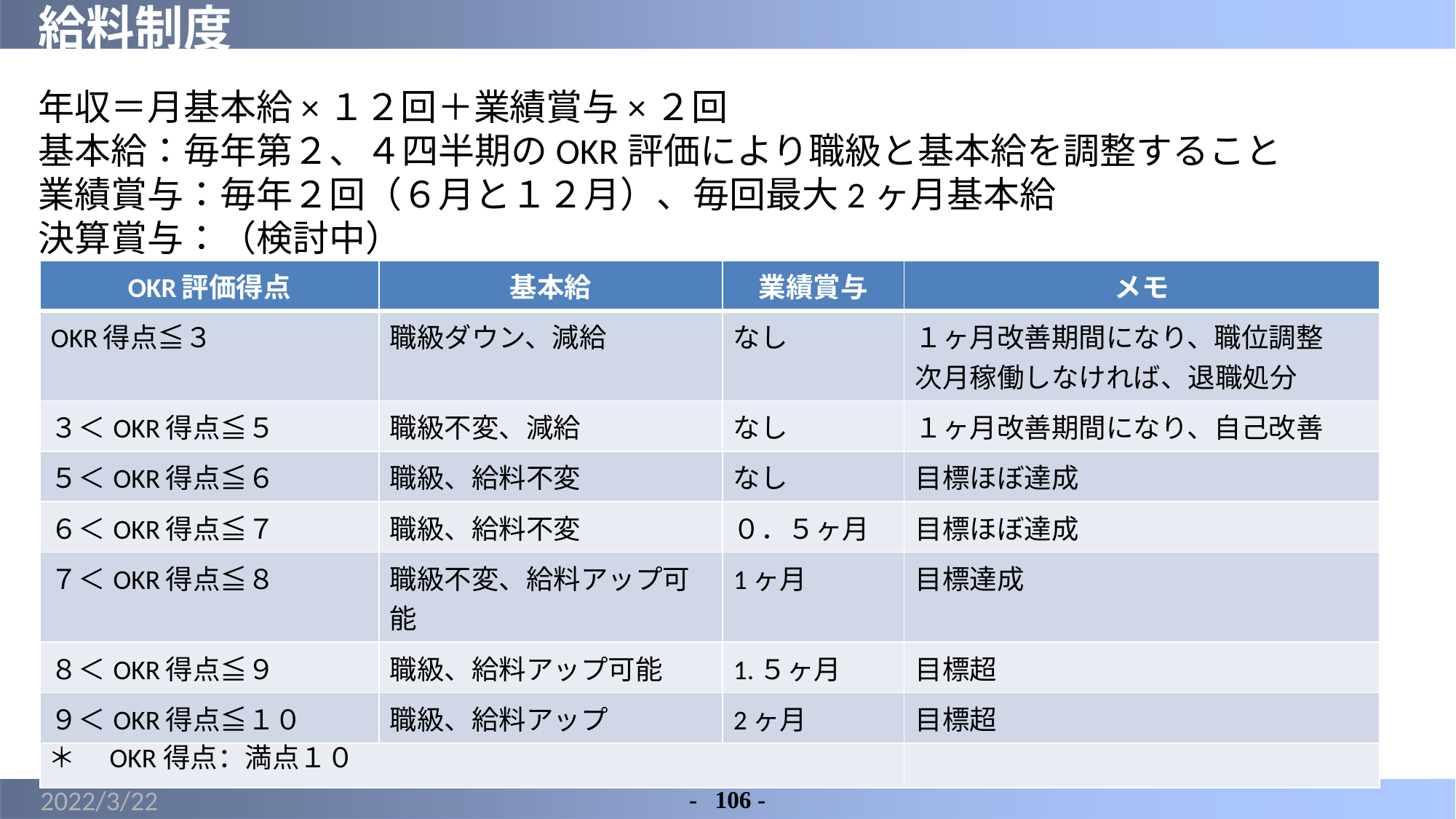

# 給料制度
年収＝月基本給×１２回＋業績賞与×２回
基本給：毎年第２、４四半期のOKR評価により職級と基本給を調整すること
業績賞与：毎年２回（６月と１２月）、毎回最大2ヶ月基本給
決算賞与：（検討中）
| OKR評価得点 | 基本給 | 業績賞与 | メモ |
| --- | --- | --- | --- |
| OKR得点≦３ | 職級ダウン、減給 | なし | １ヶ月改善期間になり、職位調整 次月稼働しなければ、退職処分 |
| ３＜OKR得点≦５ | 職級不変、減給 | なし | １ヶ月改善期間になり、自己改善 |
| ５＜OKR得点≦６ | 職級、給料不変 | なし | 目標ほぼ達成 |
| ６＜OKR得点≦７ | 職級、給料不変 | ０．５ヶ月 | 目標ほぼ達成 |
| ７＜OKR得点≦８ | 職級不変、給料アップ可能 | 1ヶ月 | 目標達成 |
| ８＜OKR得点≦９ | 職級、給料アップ可能 | 1.５ヶ月 | 目標超 |
| ９＜OKR得点≦１０ | 職級、給料アップ | 2ヶ月 | 目標超 |
|  |  |  |  |
＊　OKR得点：満点１０
2022/3/22
-	106 -